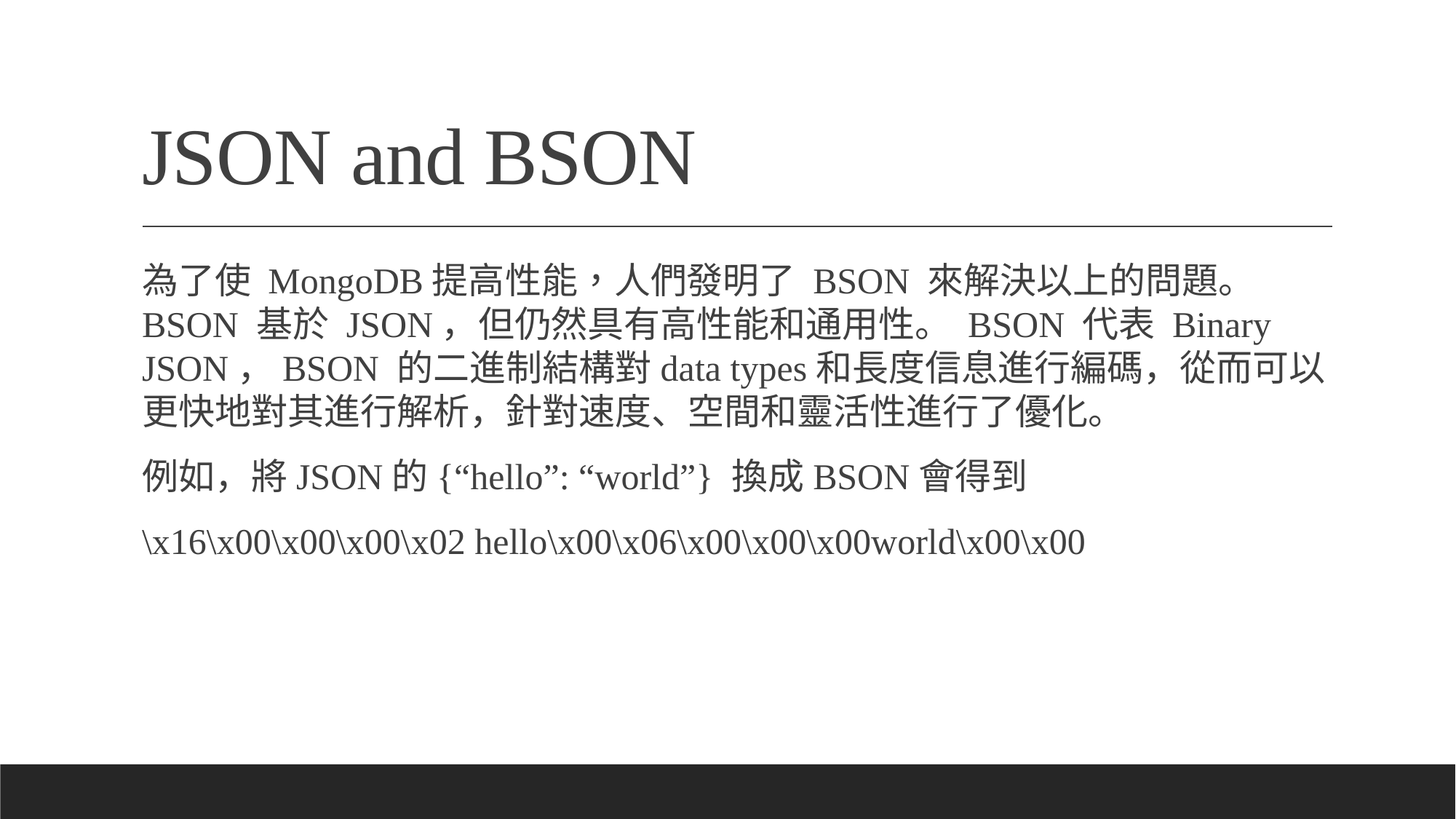

# JSON and BSON
為了使 MongoDB提高性能，人們發明了 BSON 來解決以上的問題。 BSON 基於 JSON，但仍然具有高性能和通用性。 BSON 代表 Binary JSON，BSON 的二進制結構對data types和長度信息進行編碼，從而可以更快地對其進行解析，針對速度、空間和靈活性進行了優化。
例如，將JSON的{“hello”: “world”} 換成BSON會得到
\x16\x00\x00\x00\x02 hello\x00\x06\x00\x00\x00world\x00\x00